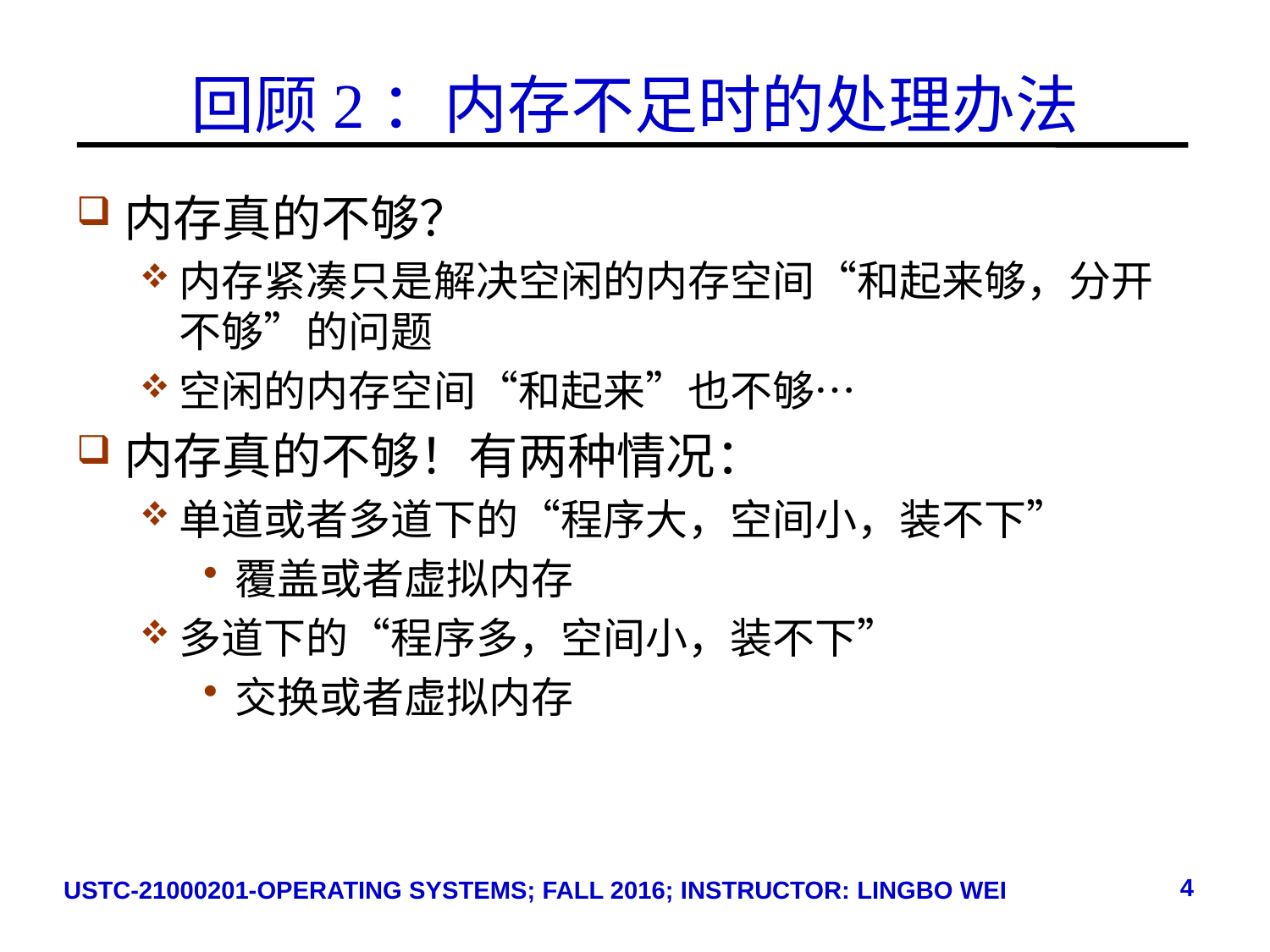

# 回顾2：内存不足时的处理办法
内存真的不够？
内存紧凑只是解决空闲的内存空间“和起来够，分开不够”的问题
空闲的内存空间“和起来”也不够…
内存真的不够！有两种情况：
单道或者多道下的“程序大，空间小，装不下”
覆盖或者虚拟内存
多道下的“程序多，空间小，装不下”
交换或者虚拟内存

4
USTC-21000201-OPERATING SYSTEMS; FALL 2016; INSTRUCTOR: LINGBO WEI